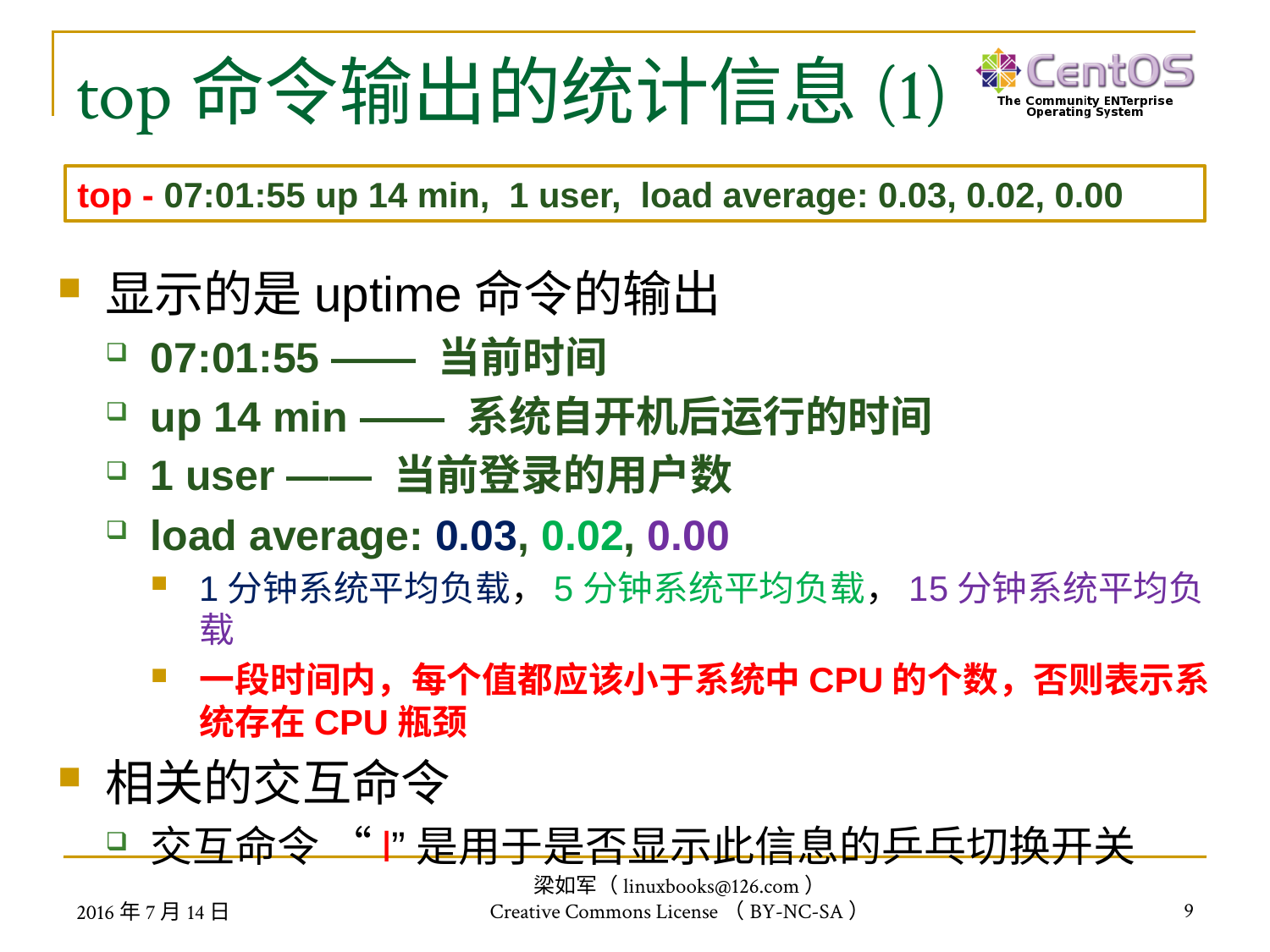

# top命令输出的统计信息(1)
top - 07:01:55 up 14 min,  1 user,  load average: 0.03, 0.02, 0.00
显示的是uptime命令的输出
07:01:55 —— 当前时间
up 14 min —— 系统自开机后运行的时间
1 user —— 当前登录的用户数
load average: 0.03, 0.02, 0.00
1分钟系统平均负载，5分钟系统平均负载，15分钟系统平均负载
一段时间内，每个值都应该小于系统中CPU的个数，否则表示系统存在CPU瓶颈
相关的交互命令
交互命令 “l”是用于是否显示此信息的乒乓切换开关

梁如军（linuxbooks@126.com）
Creative Commons License（BY-NC-SA）
2016年7月14日
9